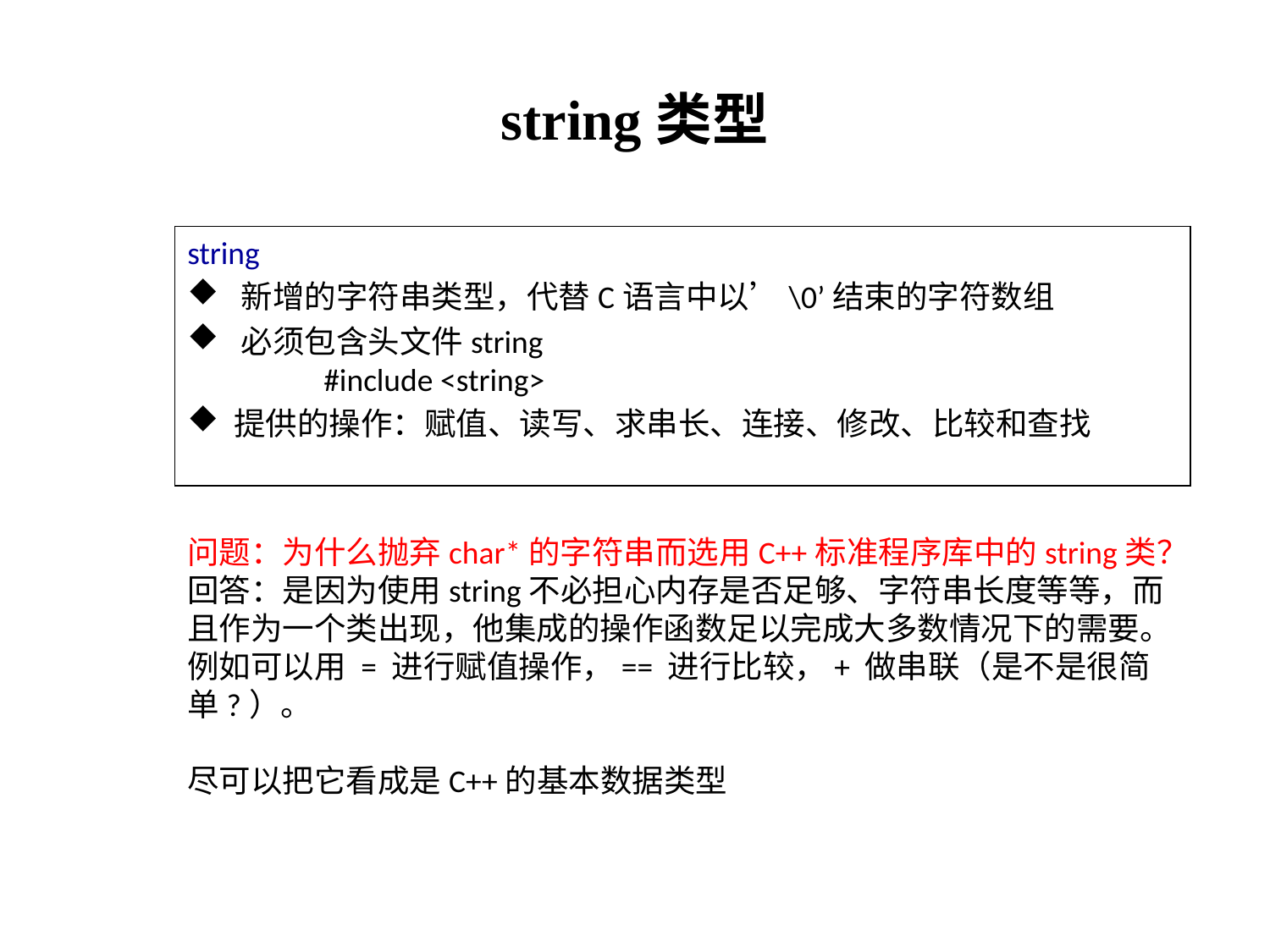

# string类型
string
  新增的字符串类型，代替C语言中以’\0’结束的字符数组
  必须包含头文件string
                   #include <string>
 提供的操作：赋值、读写、求串长、连接、修改、比较和查找
问题：为什么抛弃char*的字符串而选用C++标准程序库中的string类？
回答：是因为使用string不必担心内存是否足够、字符串长度等等，而且作为一个类出现，他集成的操作函数足以完成大多数情况下的需要。例如可以用 = 进行赋值操作，== 进行比较，+ 做串联（是不是很简单?）。

尽可以把它看成是C++的基本数据类型